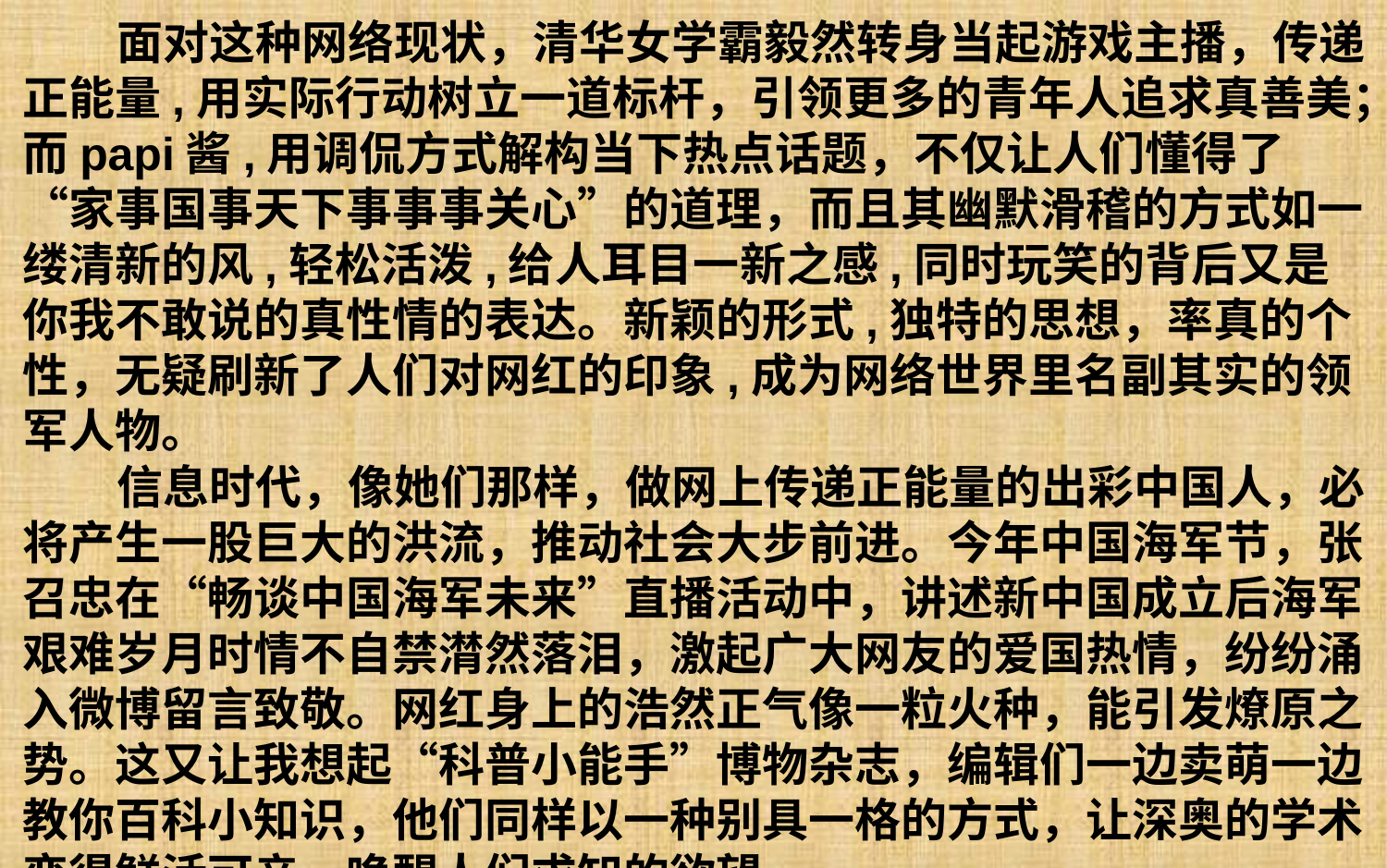

面对这种网络现状，清华女学霸毅然转身当起游戏主播，传递正能量,用实际行动树立一道标杆，引领更多的青年人追求真善美；而papi酱,用调侃方式解构当下热点话题，不仅让人们懂得了“家事国事天下事事事关心”的道理，而且其幽默滑稽的方式如一缕清新的风,轻松活泼,给人耳目一新之感,同时玩笑的背后又是你我不敢说的真性情的表达。新颖的形式,独特的思想，率真的个性，无疑刷新了人们对网红的印象,成为网络世界里名副其实的领军人物。
        信息时代，像她们那样，做网上传递正能量的出彩中国人，必将产生一股巨大的洪流，推动社会大步前进。今年中国海军节，张召忠在“畅谈中国海军未来”直播活动中，讲述新中国成立后海军艰难岁月时情不自禁潸然落泪，激起广大网友的爱国热情，纷纷涌入微博留言致敬。网红身上的浩然正气像一粒火种，能引发燎原之势。这又让我想起“科普小能手”博物杂志，编辑们一边卖萌一边教你百科小知识，他们同样以一种别具一格的方式，让深奥的学术变得鲜活可亲，唤醒人们求知的欲望。